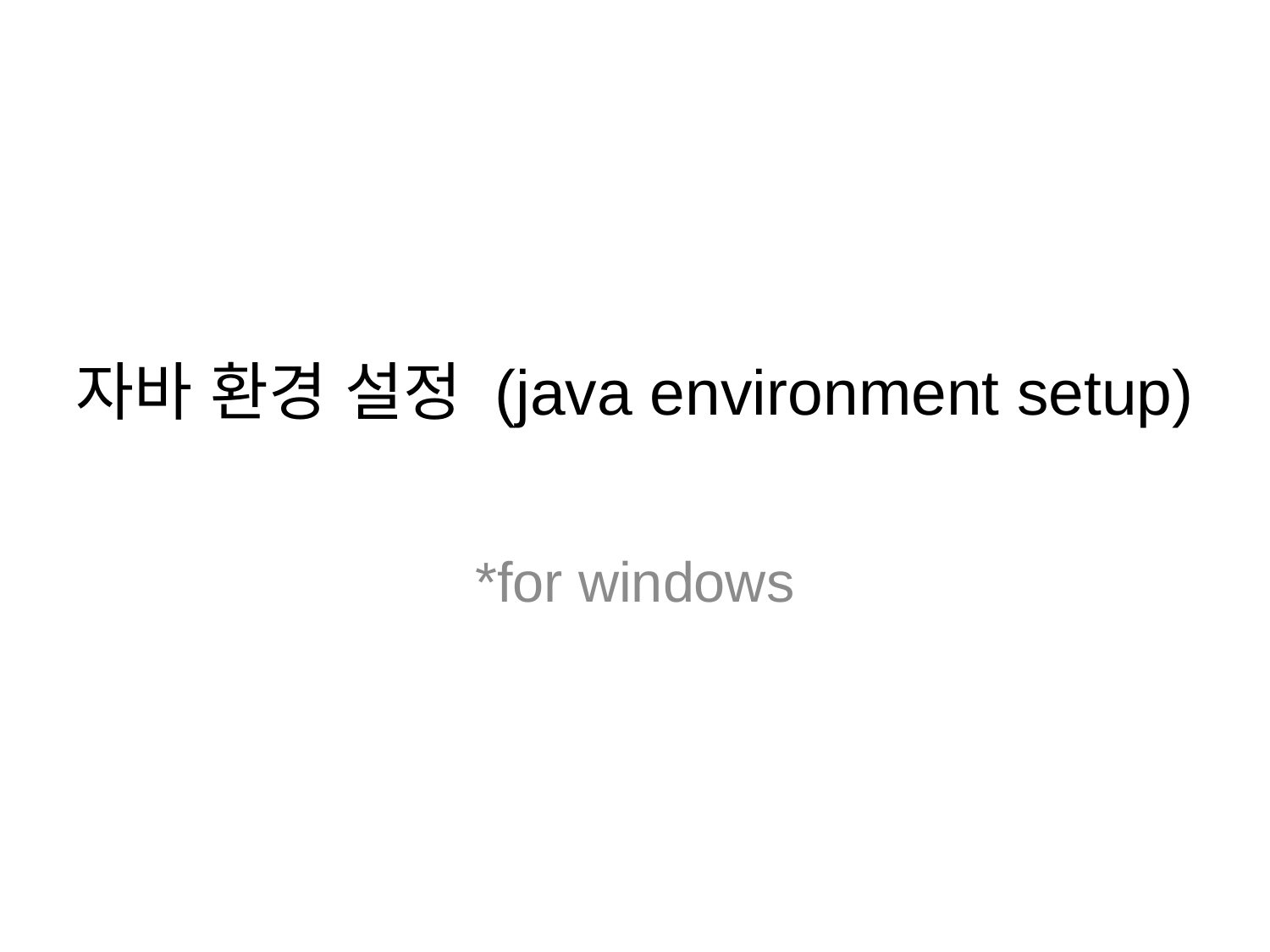

# 자바 환경 설정 (java environment setup)
*for windows